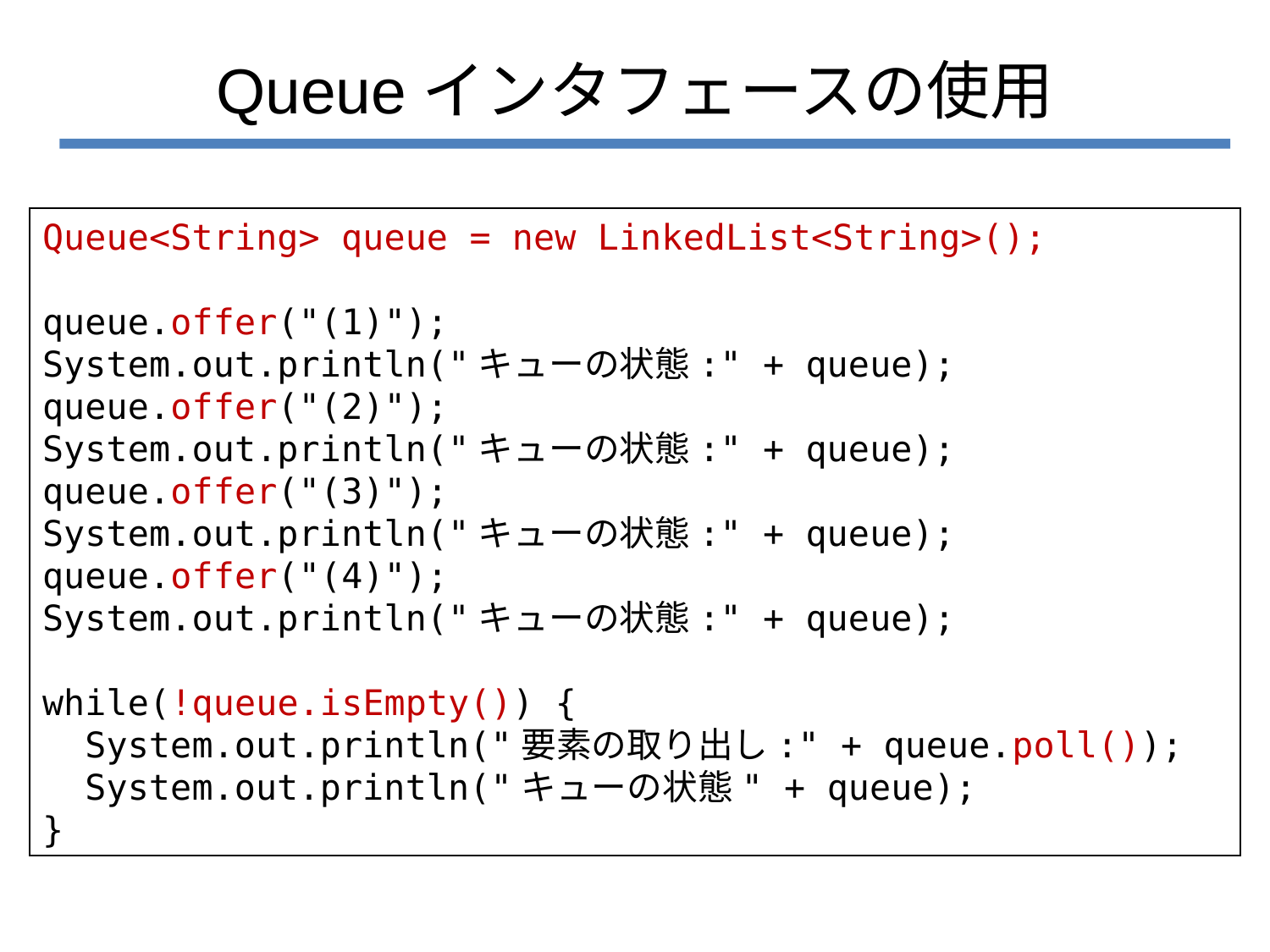

# Queueインタフェースの使用
Queue<String> queue = new LinkedList<String>();

queue.offer("(1)");
System.out.println("キューの状態:" + queue);
queue.offer("(2)");
System.out.println("キューの状態:" + queue);
queue.offer("(3)");
System.out.println("キューの状態:" + queue);
queue.offer("(4)");
System.out.println("キューの状態:" + queue);

while(!queue.isEmpty()) {
  System.out.println("要素の取り出し:" + queue.poll());
  System.out.println("キューの状態" + queue);
}